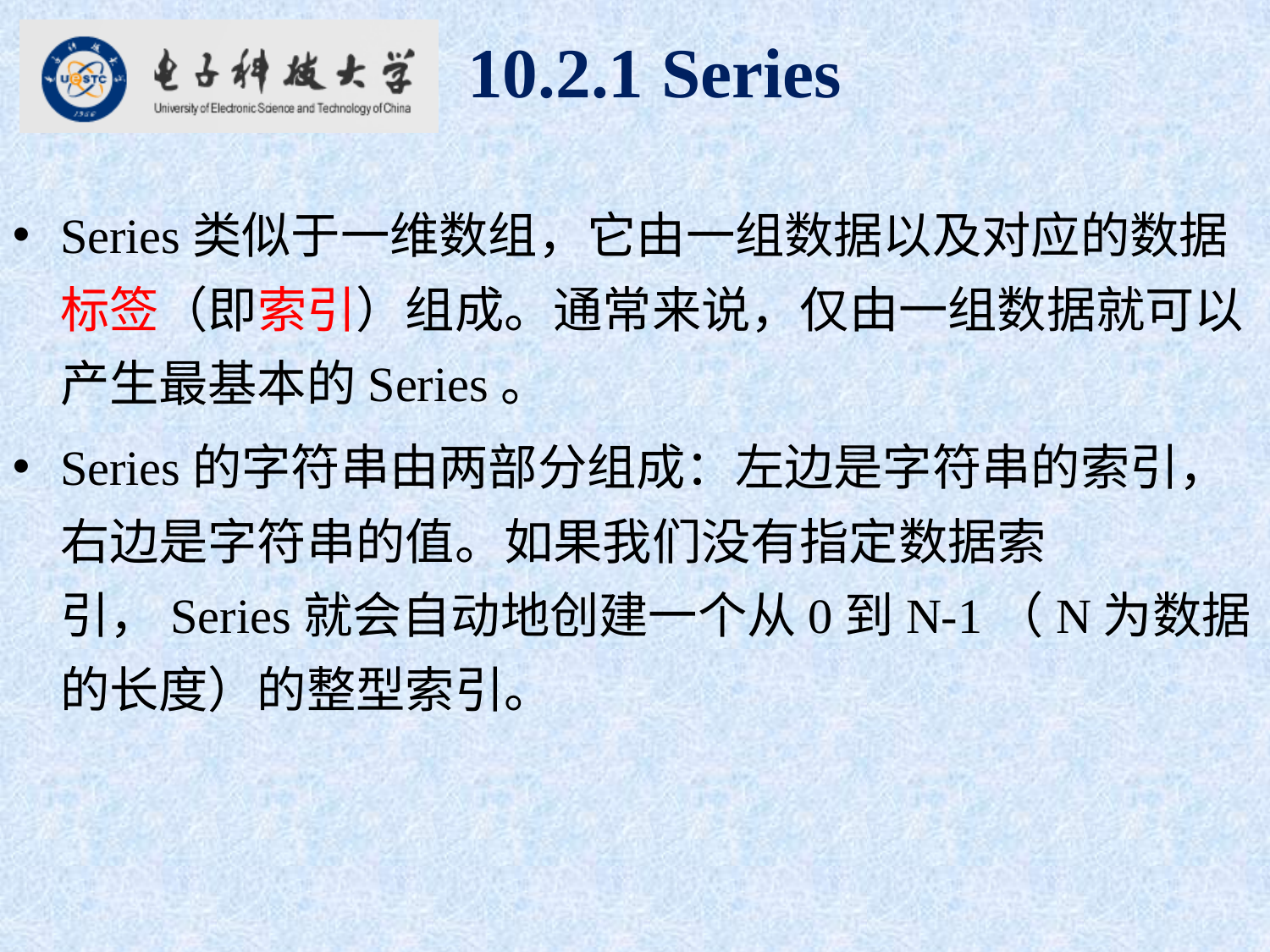

10.2.1 Series
Series类似于一维数组，它由一组数据以及对应的数据标签（即索引）组成。通常来说，仅由一组数据就可以产生最基本的Series。
Series的字符串由两部分组成：左边是字符串的索引，右边是字符串的值。如果我们没有指定数据索引，Series就会自动地创建一个从0到N-1（N为数据的长度）的整型索引。